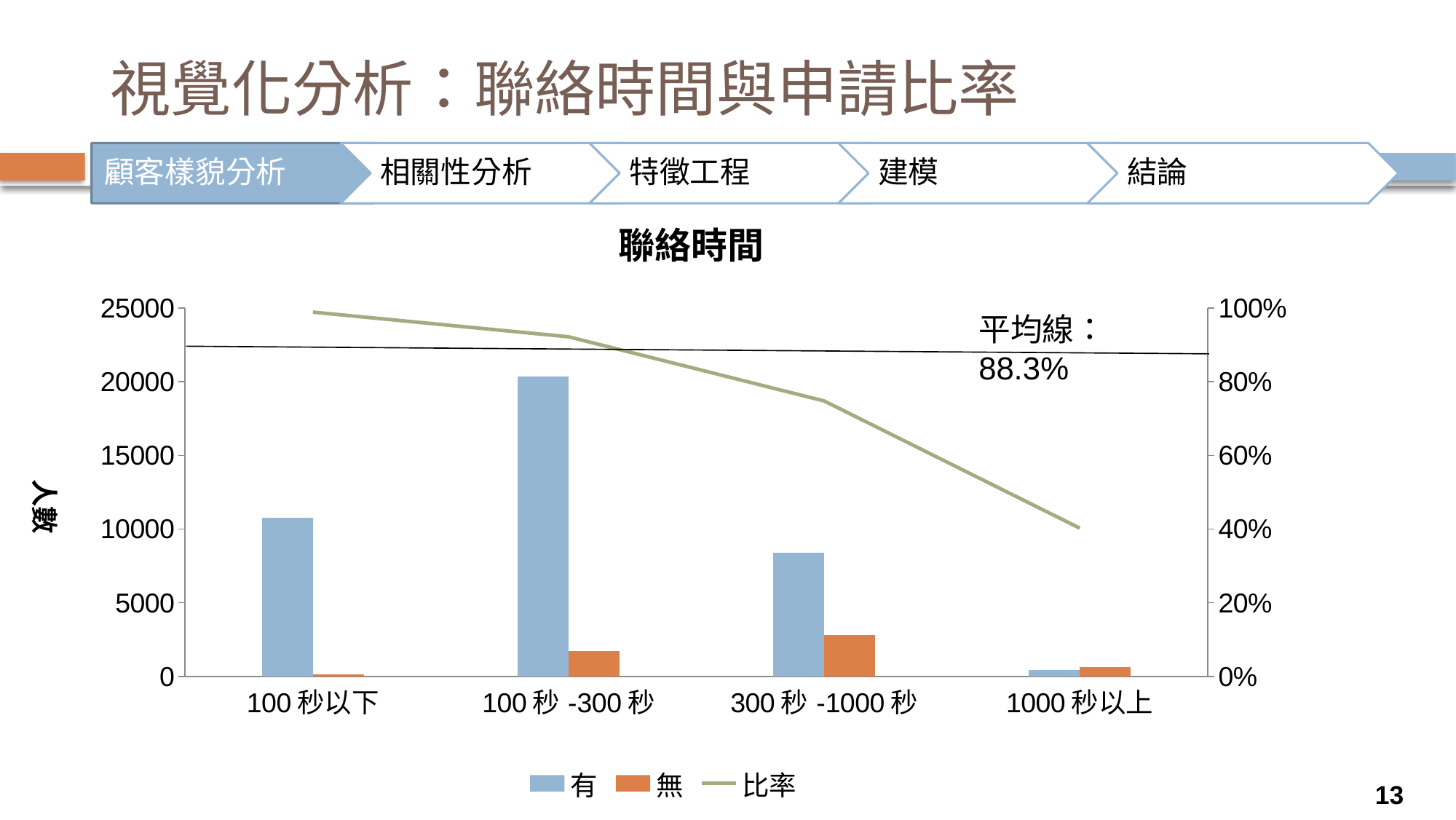

# 視覺化分析：聯絡時間與申請比率
顧客樣貌分析
相關性分析
特徵工程
建模
結論
聯絡時間

### Chart

| Category | 有 | 無 | 比率 |
|---|---|---|---|
| 100秒以下 | 10766.0 | 117.0 | 0.9892492878801801 |
| 100秒-300秒 | 20340.0 | 1714.0 | 0.9222816722590006 |
| 300秒-1000秒 | 8390.0 | 2826.0 | 0.7480385164051355 |
| 1000秒以上 | 426.0 | 632.0 | 0.40264650283553877 |
平均線：88.3%
13